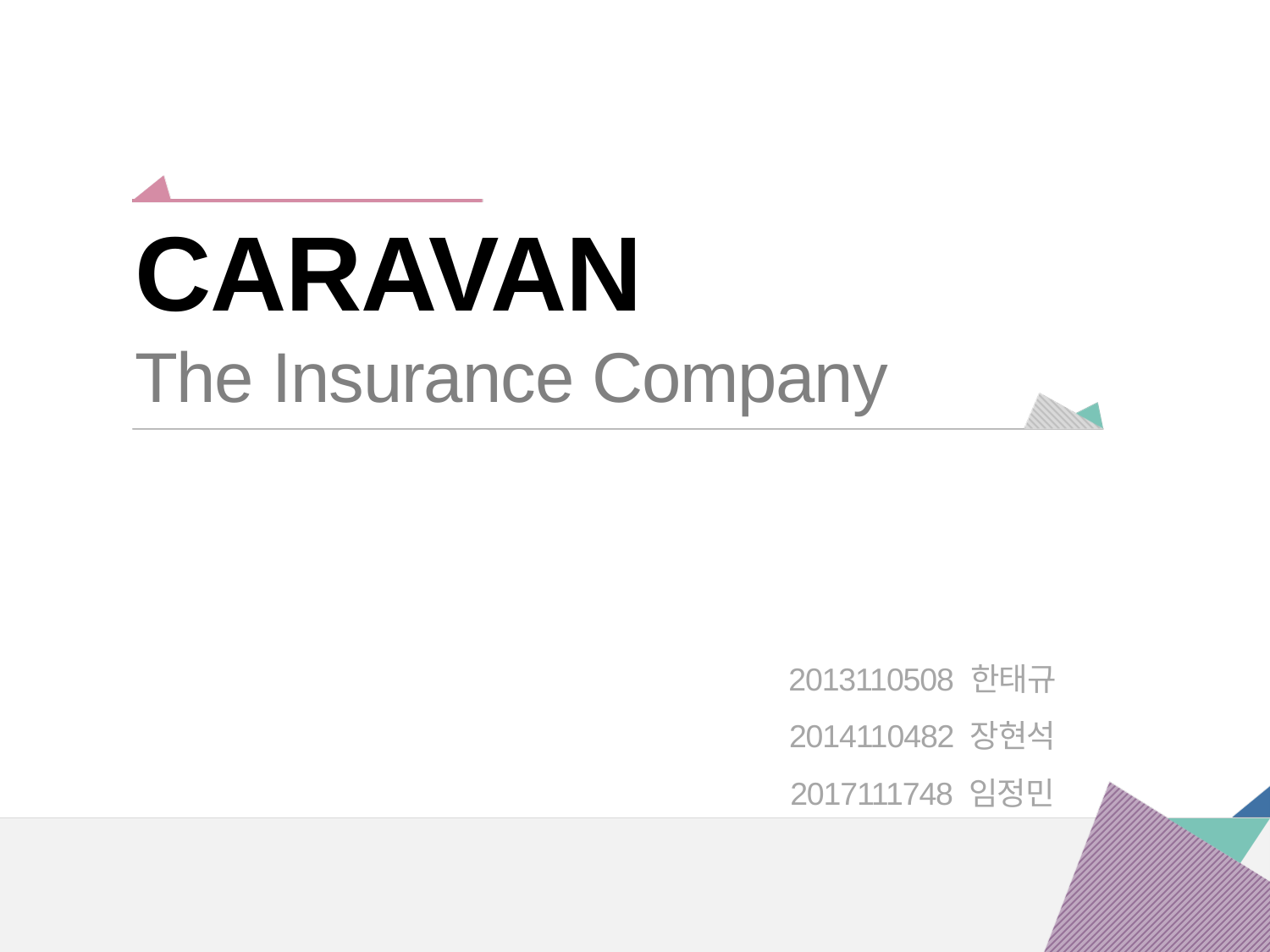

CARAVAN
The Insurance Company
2013110508 한태규
2014110482 장현석
2017111748 임정민